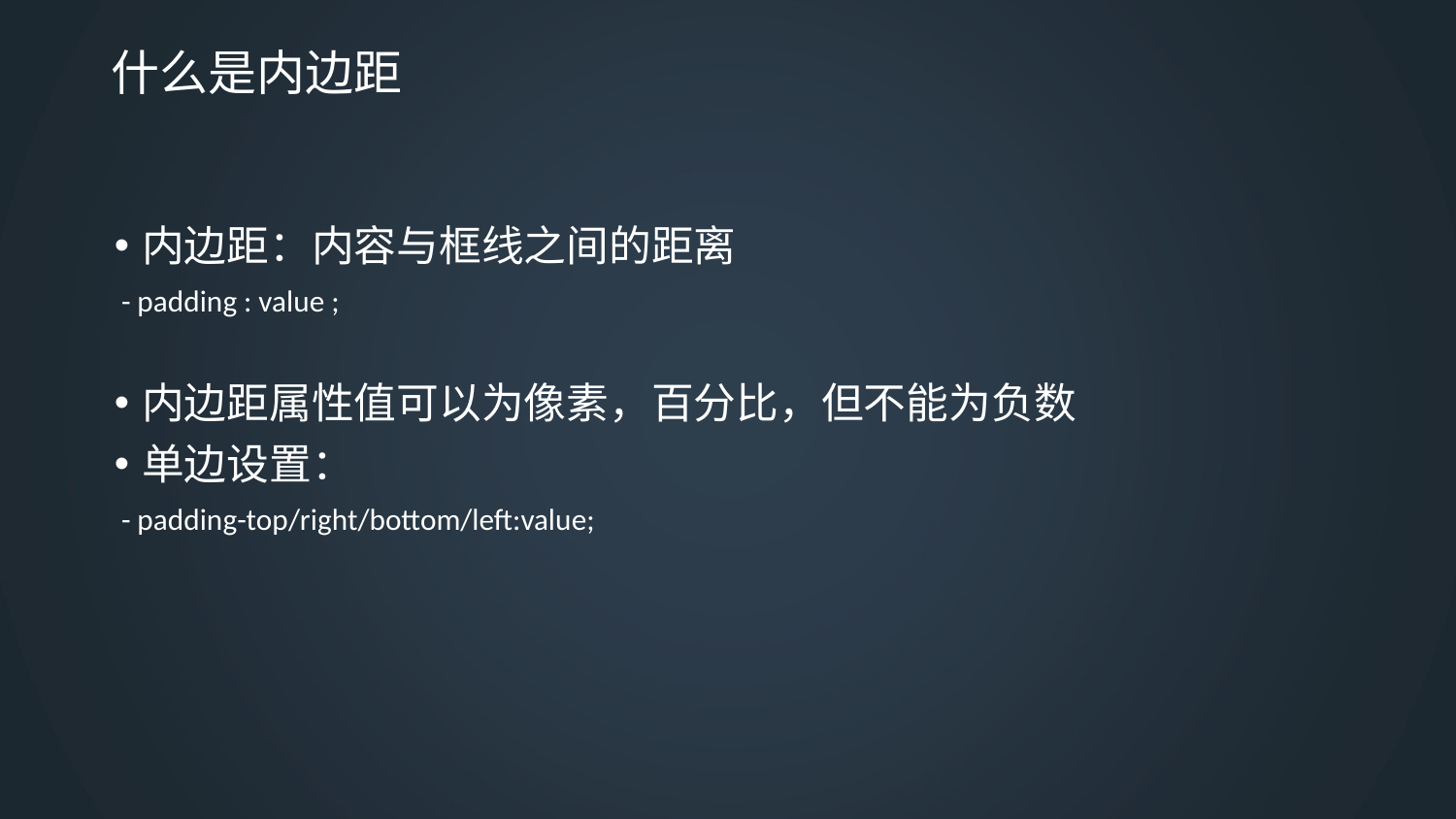

# 什么是内边距
内边距：内容与框线之间的距离
 - padding : value ;

内边距属性值可以为像素，百分比，但不能为负数
单边设置：
 - padding-top/right/bottom/left:value;